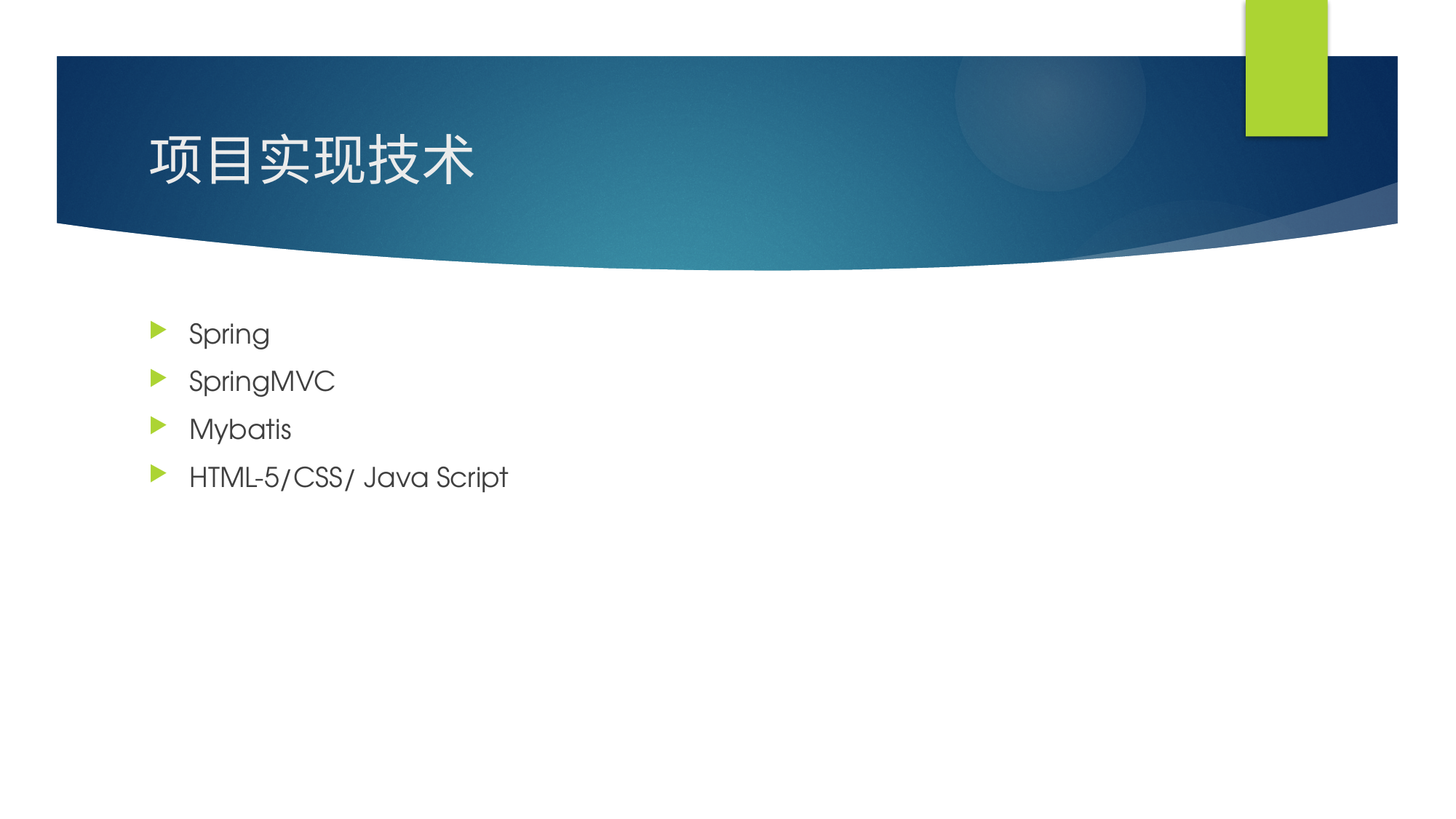

# 项目实现技术
Spring
SpringMVC
Mybatis
HTML-5/CSS/ Java Script